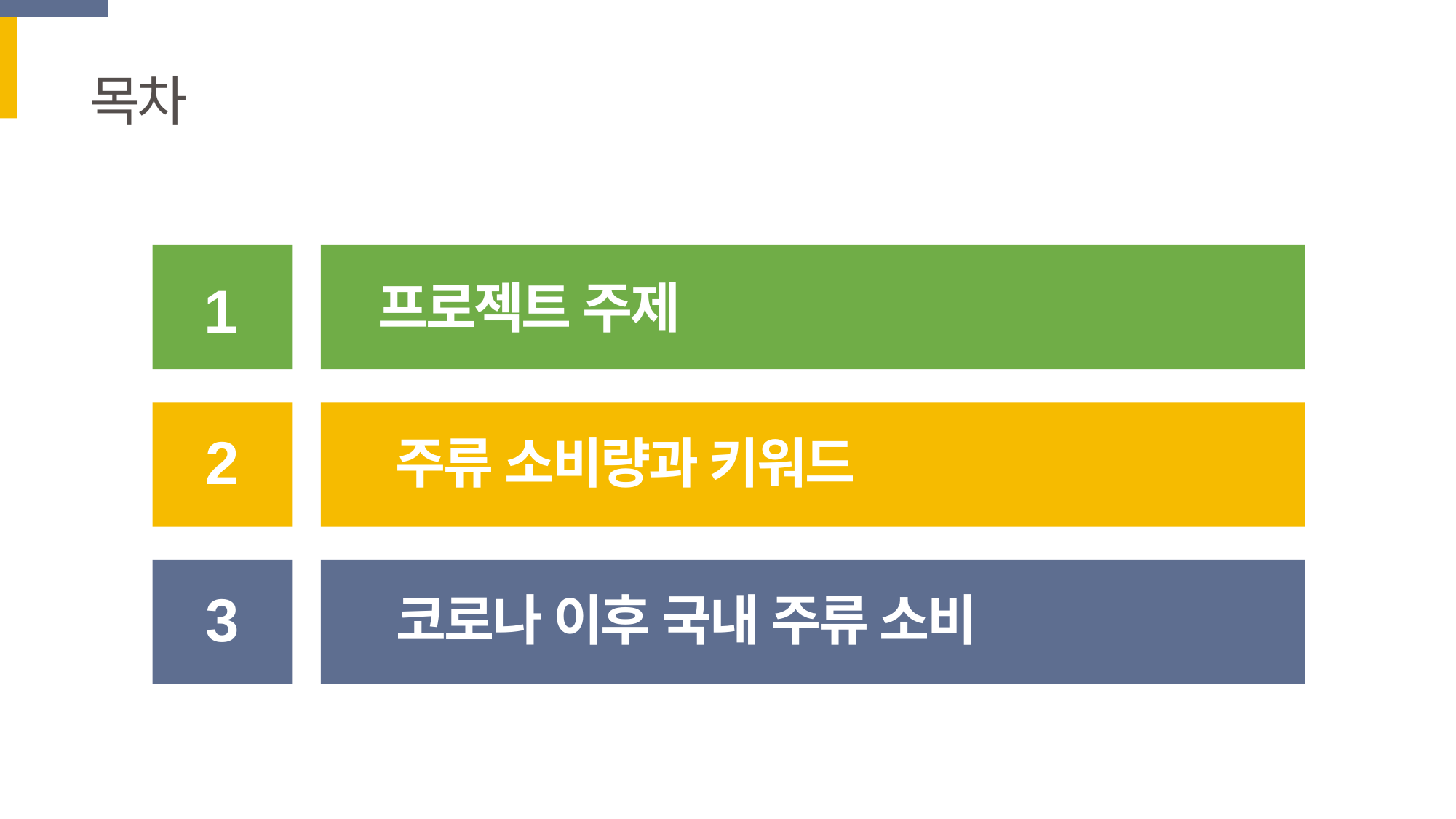

목차

1
프로젝트 주제

2
주류 소비량과 키워드

3
코로나 이후 국내 주류 소비